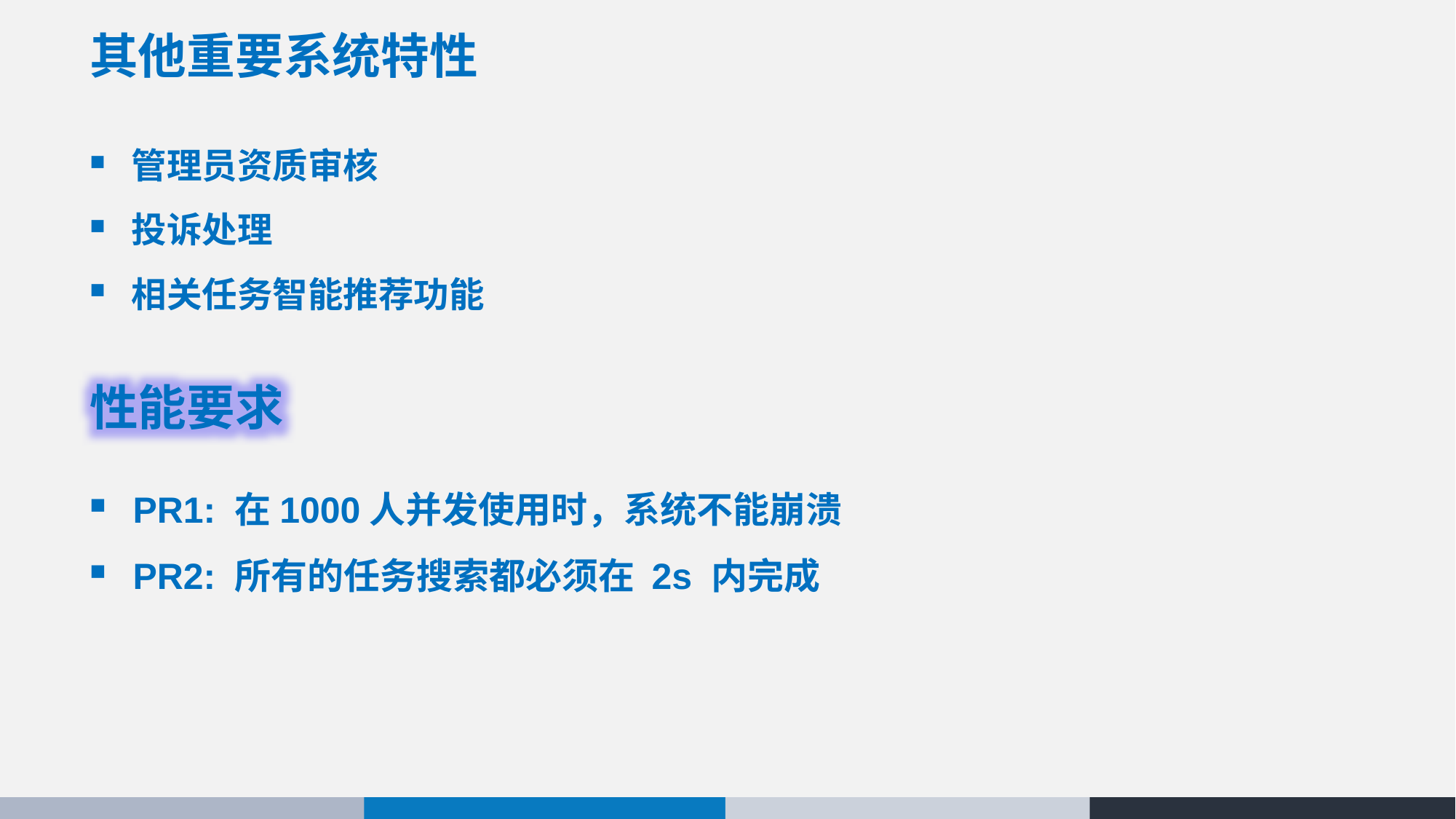

# 其他重要系统特性
管理员资质审核
投诉处理
相关任务智能推荐功能

性能要求
PR1: 在1000人并发使用时，系统不能崩溃
PR2: 所有的任务搜索都必须在 2s 内完成